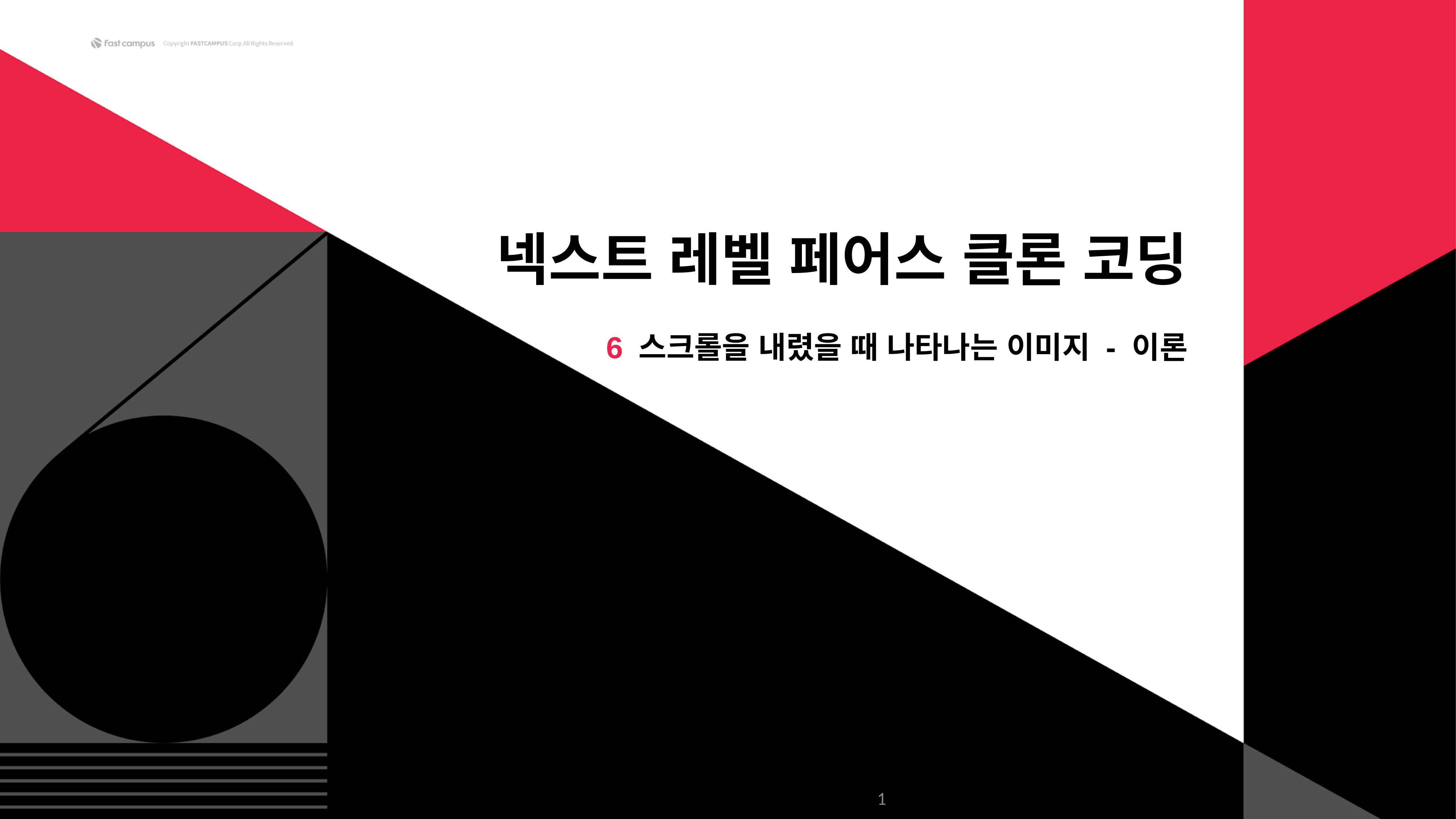

넥스트 레벨 페어스 클론 코딩

6 스크롤을 내렸을 때 나타나는 이미지 - 이론
1